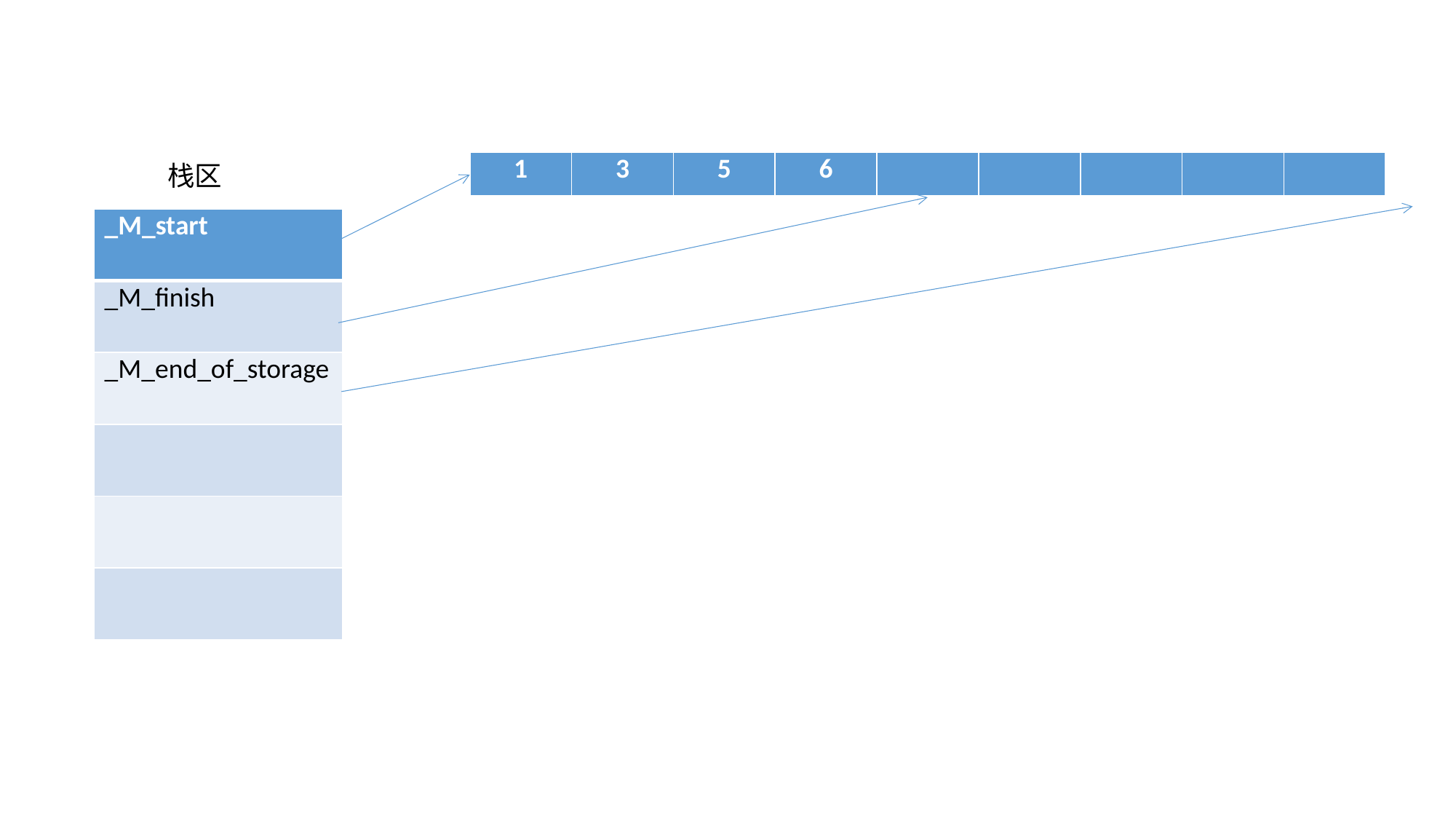

| 1 | 3 | 5 | 6 |  |  |  |  |  |
| --- | --- | --- | --- | --- | --- | --- | --- | --- |
         栈区
| \_M\_start |
| --- |
| \_M\_finish |
| \_M\_end\_of\_storage |
|  |
|  |
|  |